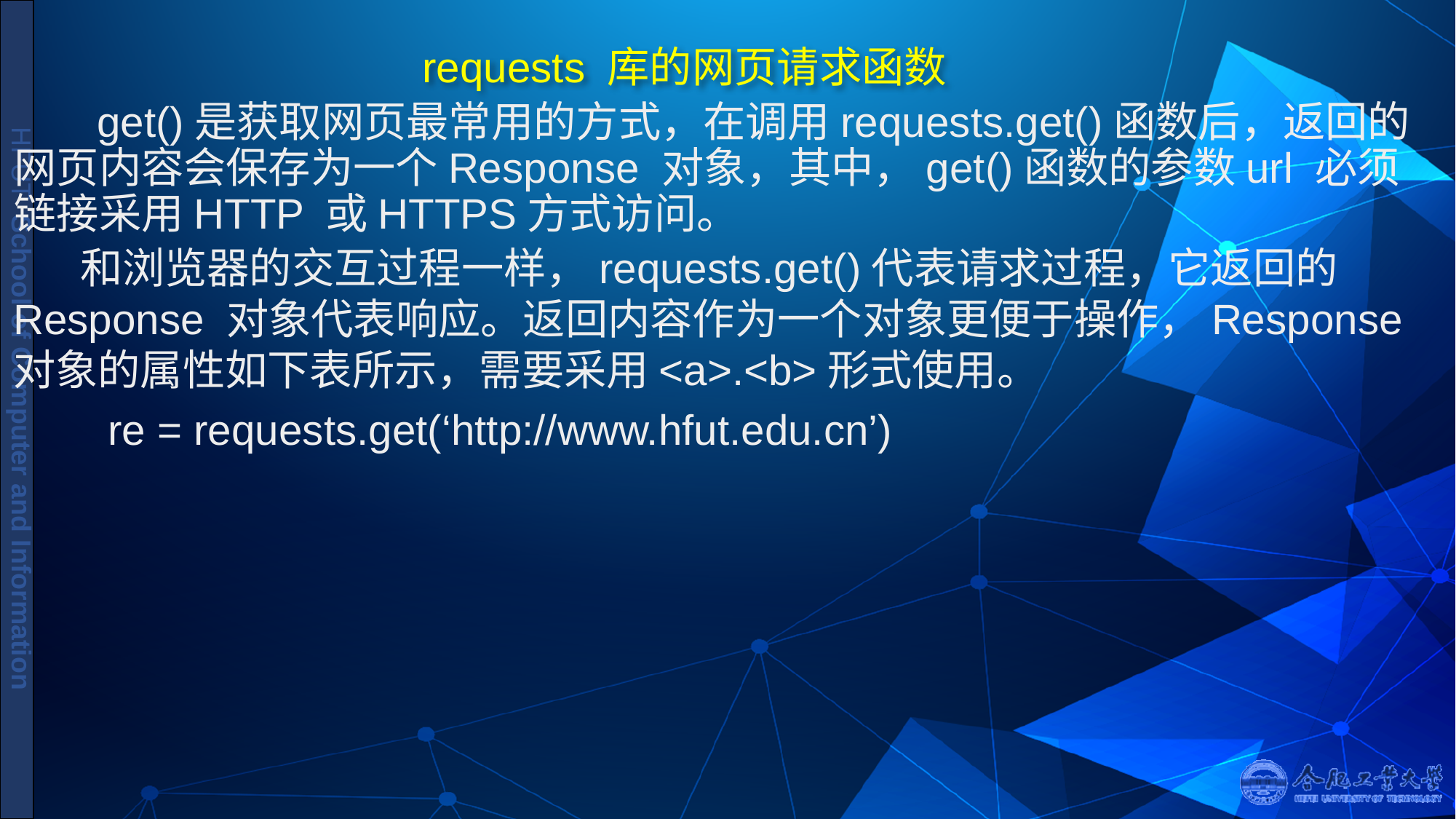

# requests 库的网页请求函数
       get()是获取网页最常用的方式，在调用requests.get()函数后，返回的网页内容会保存为一个Response 对象，其中，get()函数的参数url 必须链接采用HTTP 或HTTPS方式访问。
      和浏览器的交互过程一样，requests.get()代表请求过程，它返回的Response 对象代表响应。返回内容作为一个对象更便于操作，Response 对象的属性如下表所示，需要采用<a>.<b>形式使用。
        re = requests.get(‘http://www.hfut.edu.cn’)